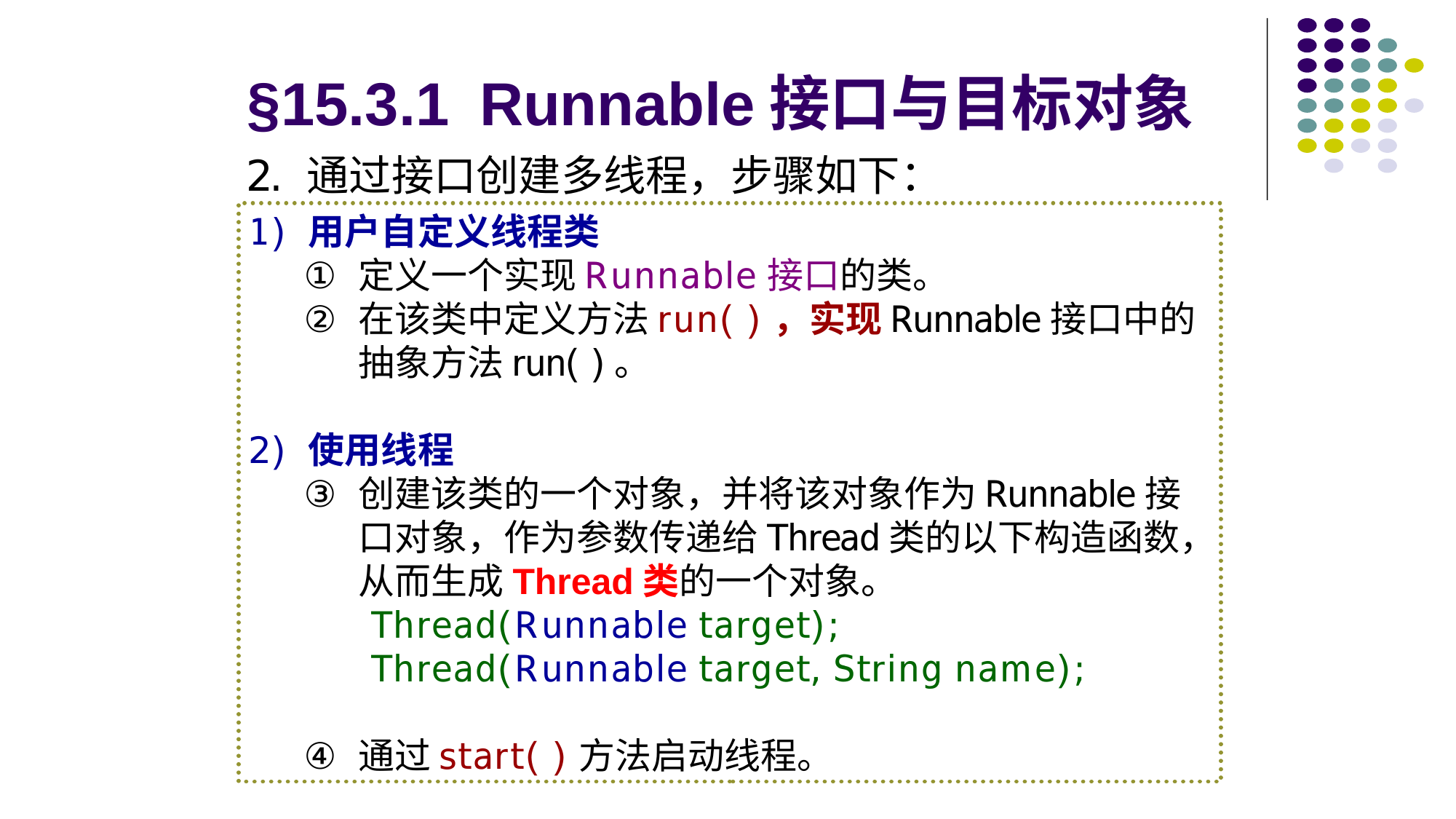

# §15.3.1  Runnable接口与目标对象
2. 通过接口创建多线程，步骤如下：
1) 用户自定义线程类
定义一个实现Runnable接口的类。
在该类中定义方法run( )，实现Runnable接口中的抽象方法run( )。

2) 使用线程
创建该类的一个对象，并将该对象作为Runnable接口对象，作为参数传递给Thread类的以下构造函数，从而生成Thread类的一个对象。
Thread(Runnable target);
Thread(Runnable target, String name);

通过start( )方法启动线程。
39